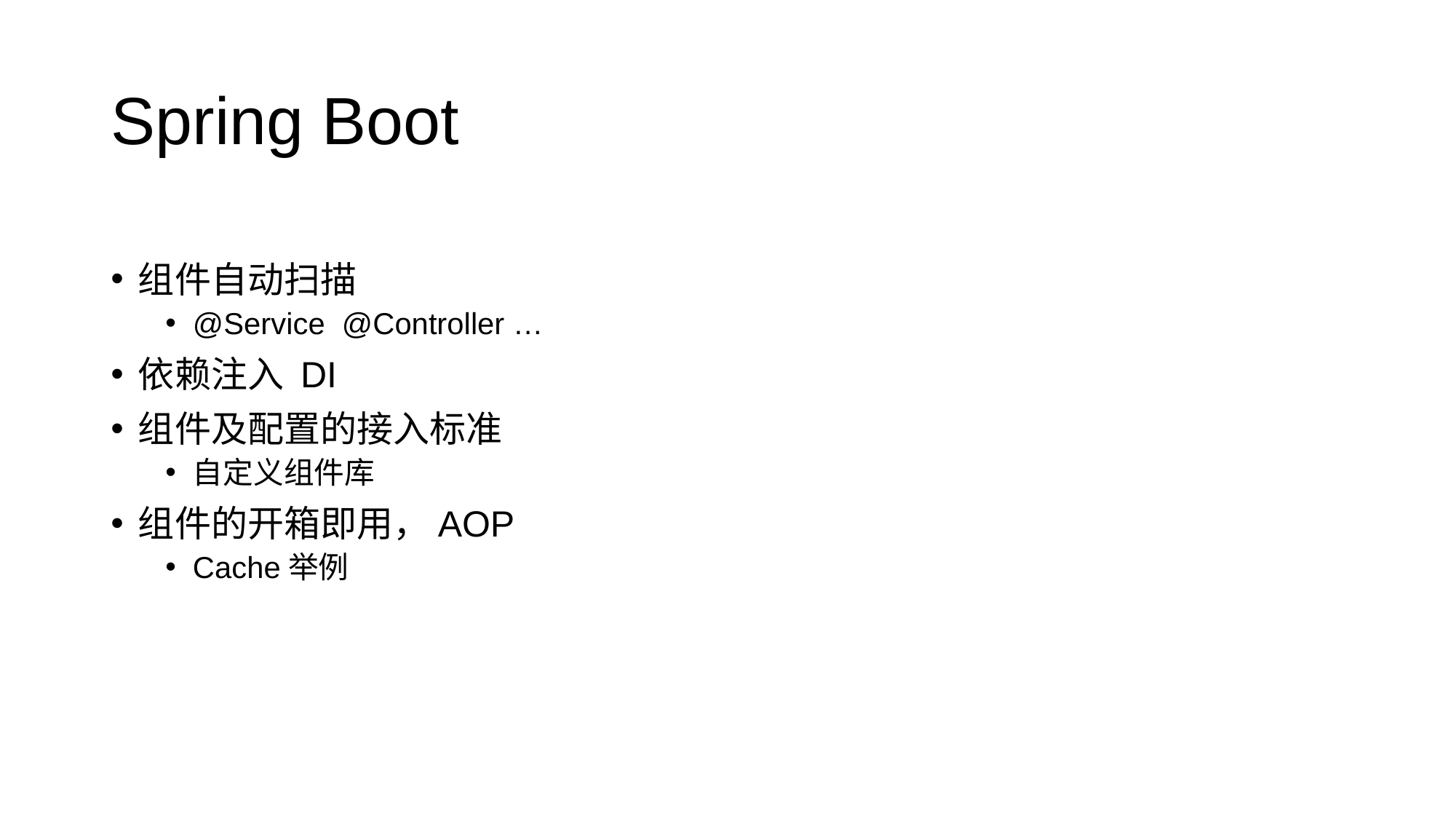

# Spring Boot
组件自动扫描
@Service  @Controller …
依赖注入 DI
组件及配置的接入标准
自定义组件库
组件的开箱即用，AOP
Cache举例